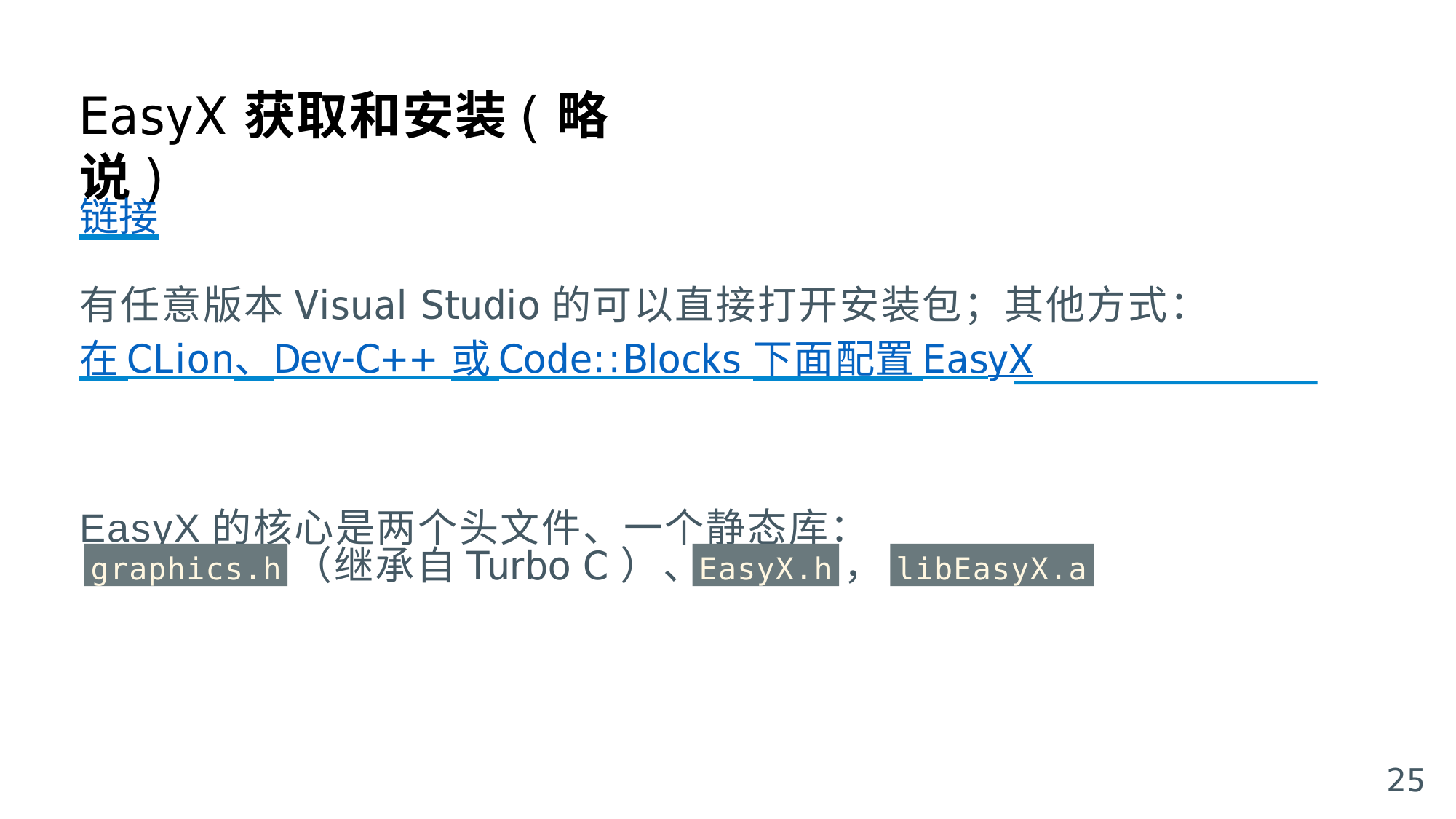

EasyX获取和安装(略说)
链接

有任意版本Visual Studio的可以直接打开安装包；其他方式：
在 CLion、Dev-C++ 或 Code::Blocks 下面配置 EasyX

EasyX的核心是两个头文件、一个静态库：

（继承自Turbo C）、
，
graphics.h
EasyX.h
libEasyX.a
25